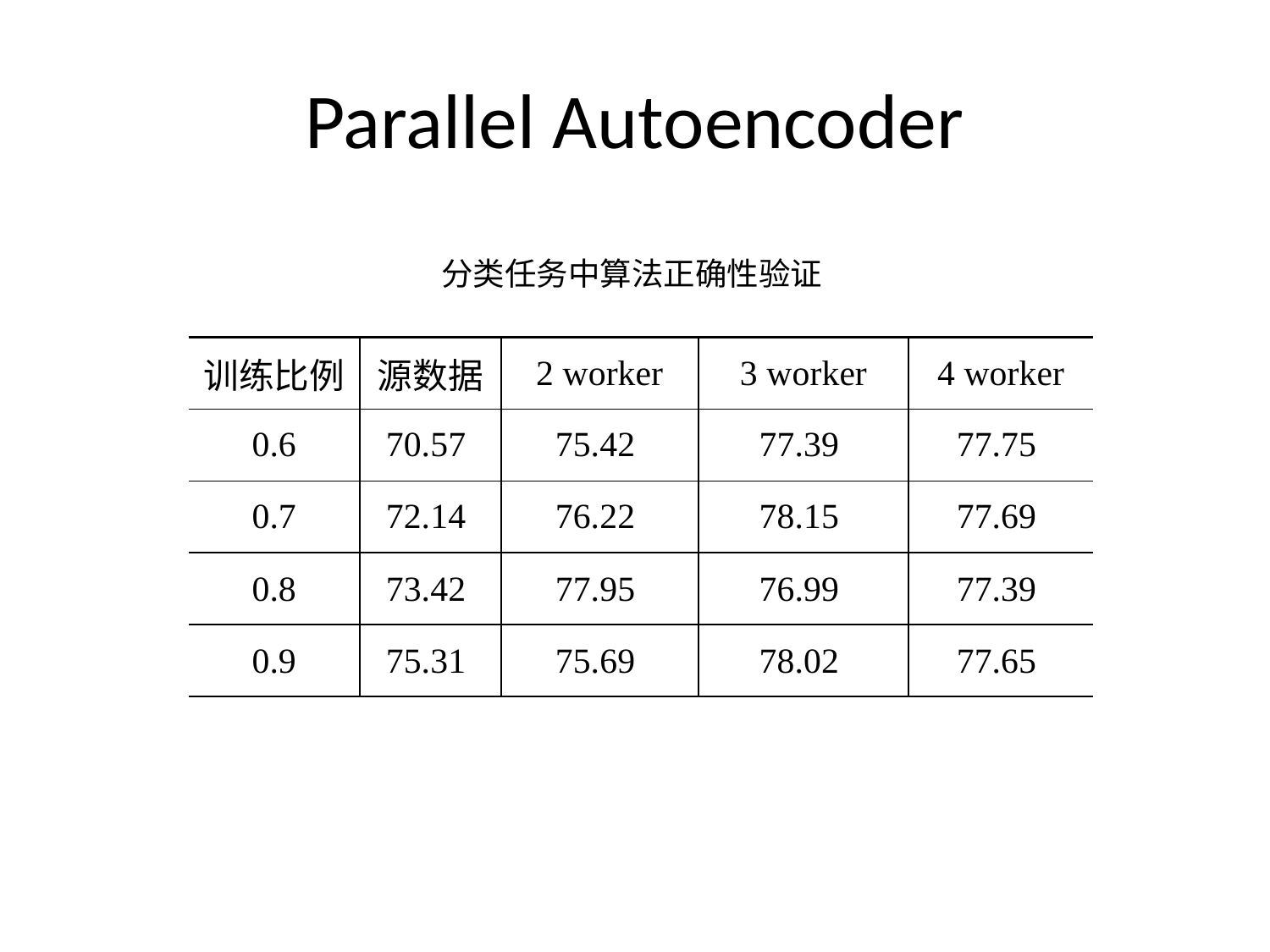

# Parallel Autoencoder
分类任务中算法正确性验证
| 训练比例 | 源数据 | 2 worker | 3 worker | 4 worker |
| --- | --- | --- | --- | --- |
| 0.6 | 70.57 | 75.42 | 77.39 | 77.75 |
| 0.7 | 72.14 | 76.22 | 78.15 | 77.69 |
| 0.8 | 73.42 | 77.95 | 76.99 | 77.39 |
| 0.9 | 75.31 | 75.69 | 78.02 | 77.65 |